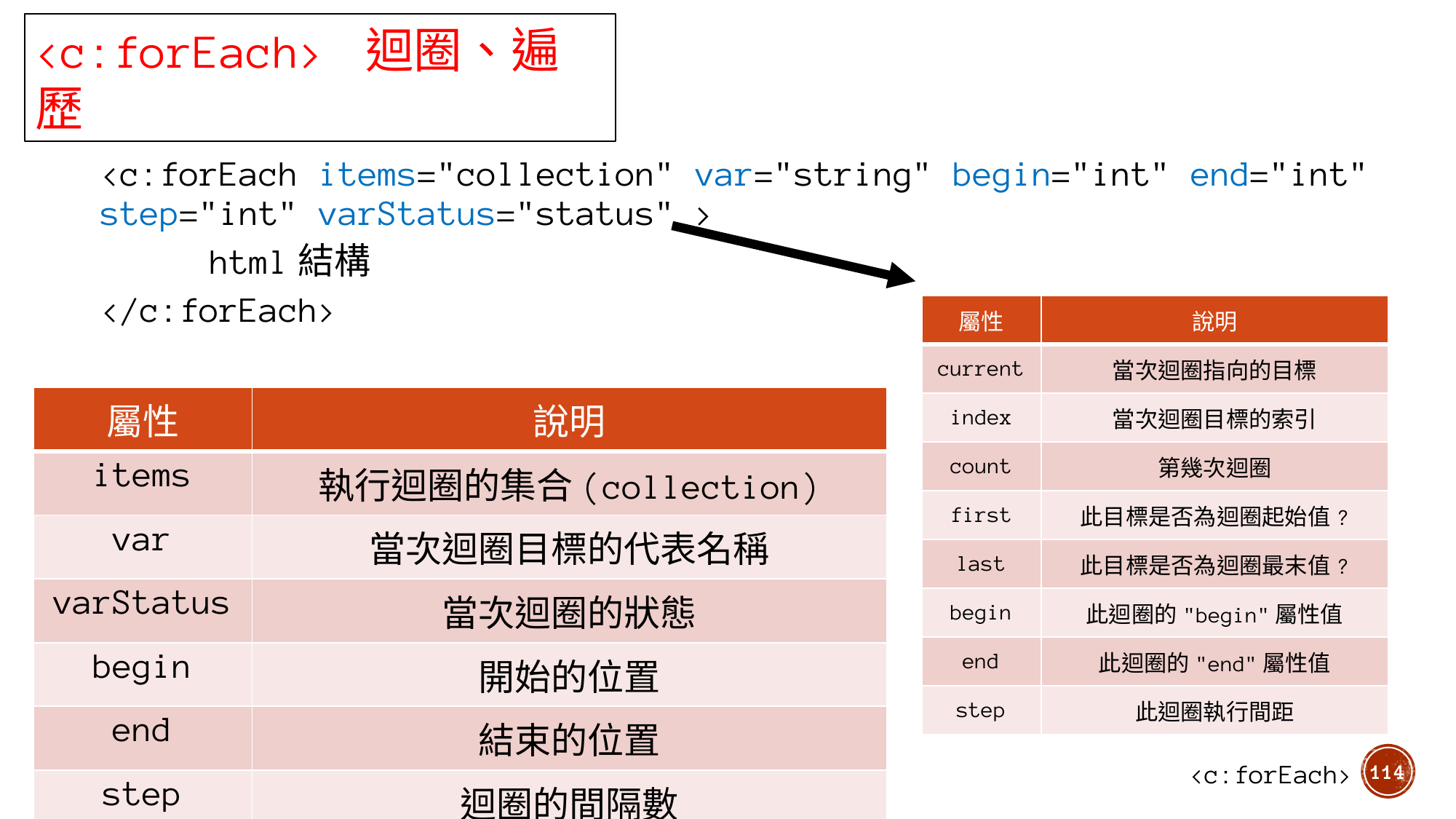

<c:forEach> 迴圈、遍歷
語法
<c:forEach items="collection" var="string" begin="int" end="int"  step="int" varStatus="status" >
	html結構
</c:forEach>
| 屬性 | 說明 |
| --- | --- |
| current | 當次迴圈指向的目標 |
| index | 當次迴圈目標的索引 |
| count | 第幾次迴圈 |
| first | 此目標是否為迴圈起始值? |
| last | 此目標是否為迴圈最末值? |
| begin | 此迴圈的"begin"屬性值 |
| end | 此迴圈的"end"屬性值 |
| step | 此迴圈執行間距 |
| 屬性 | 說明 |
| --- | --- |
| items | 執行迴圈的集合(collection) |
| var | 當次迴圈目標的代表名稱 |
| varStatus | 當次迴圈的狀態 |
| begin | 開始的位置 |
| end | 結束的位置 |
| step | 迴圈的間隔數 |
114
<c:forEach>